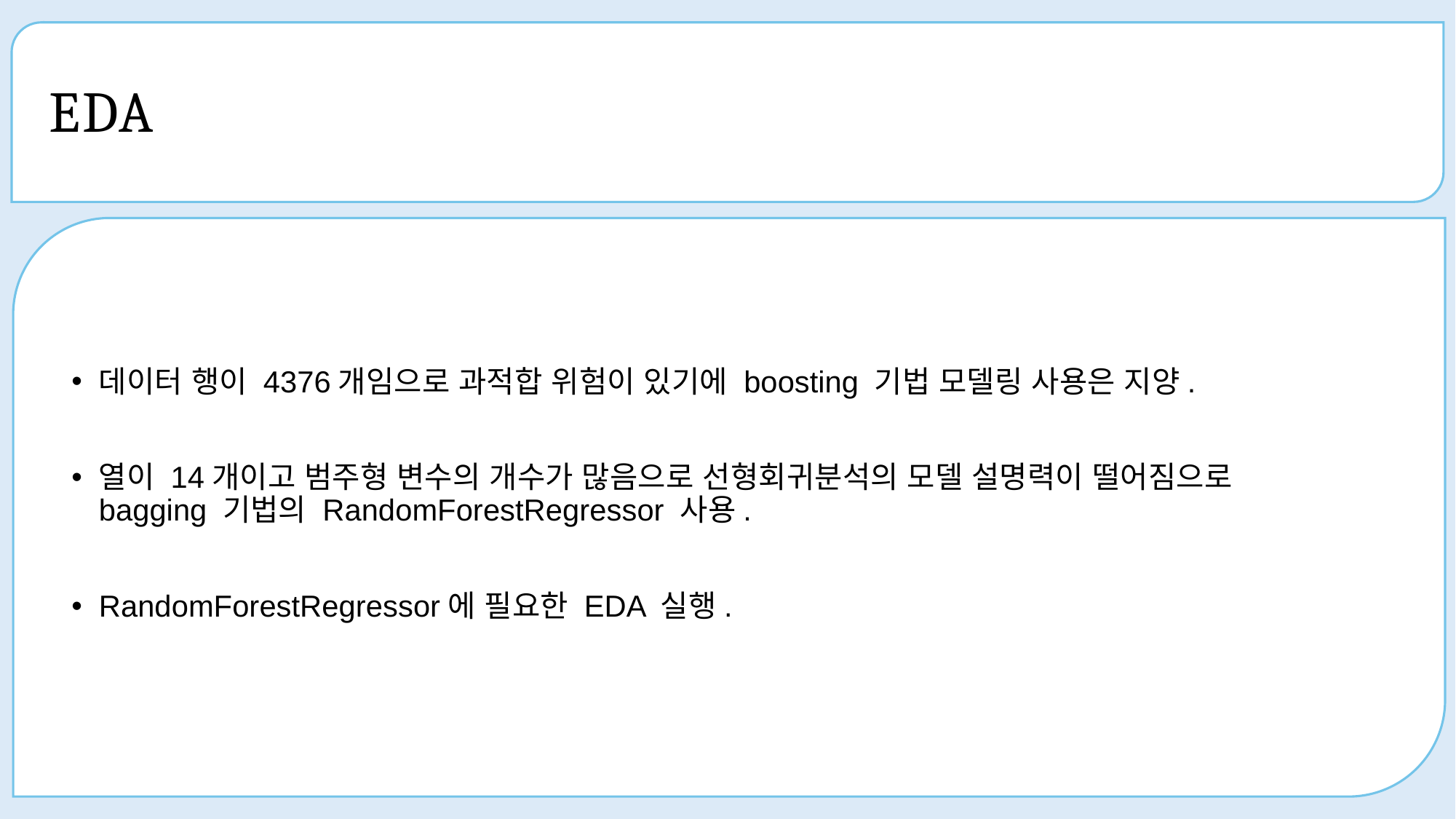

# EDA

데이터 행이 4376개임으로 과적합 위험이 있기에 boosting 기법 모델링 사용은 지양.

열이 14개이고 범주형 변수의 개수가 많음으로 선형회귀분석의 모델 설명력이 떨어짐으로 bagging 기법의 RandomForestRegressor 사용.

RandomForestRegressor에 필요한 EDA 실행.